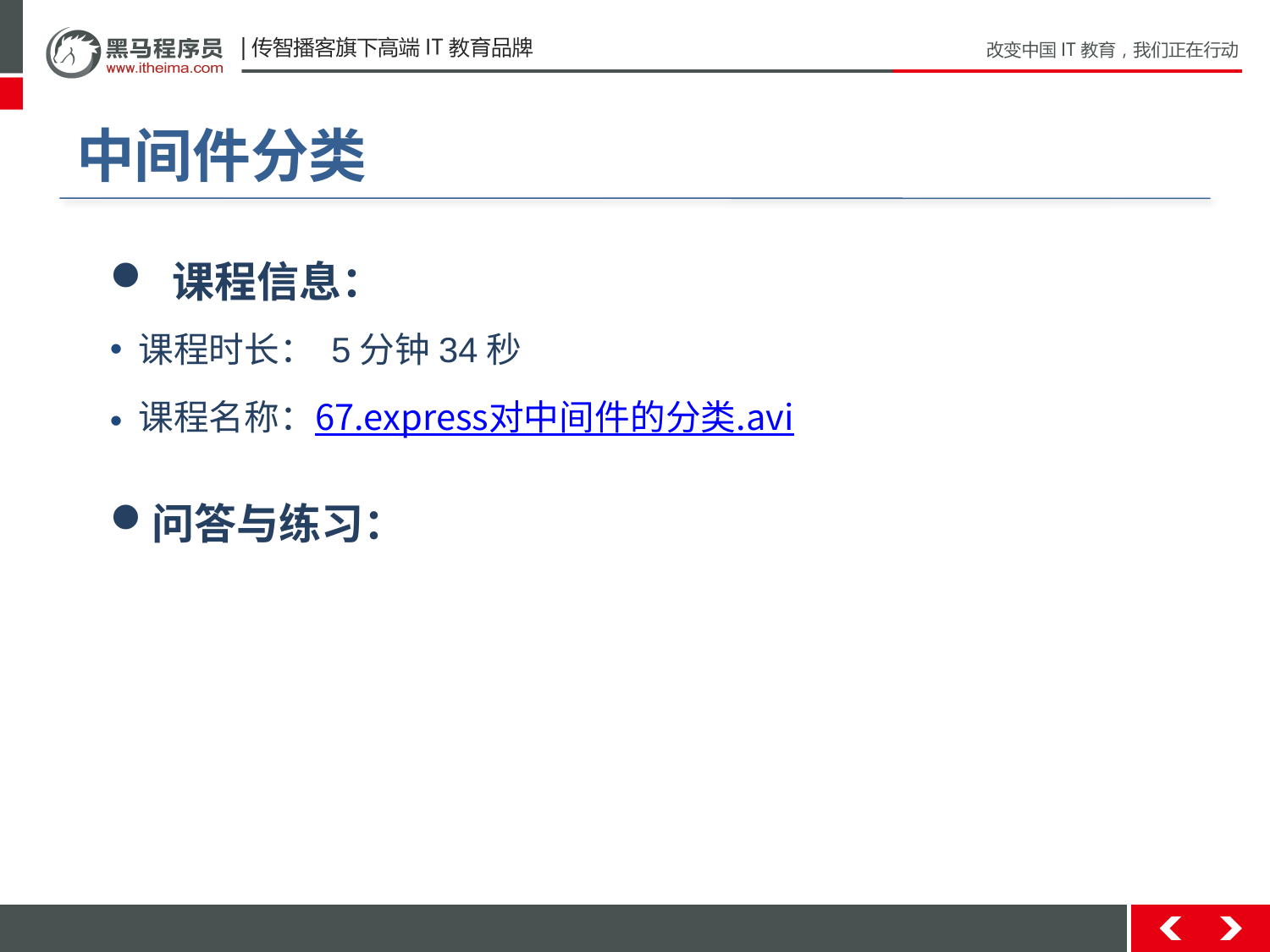

# 中间件分类
 课程信息：
 课程时长： 5分钟34秒
 课程名称：67.express对中间件的分类.avi
问答与练习：